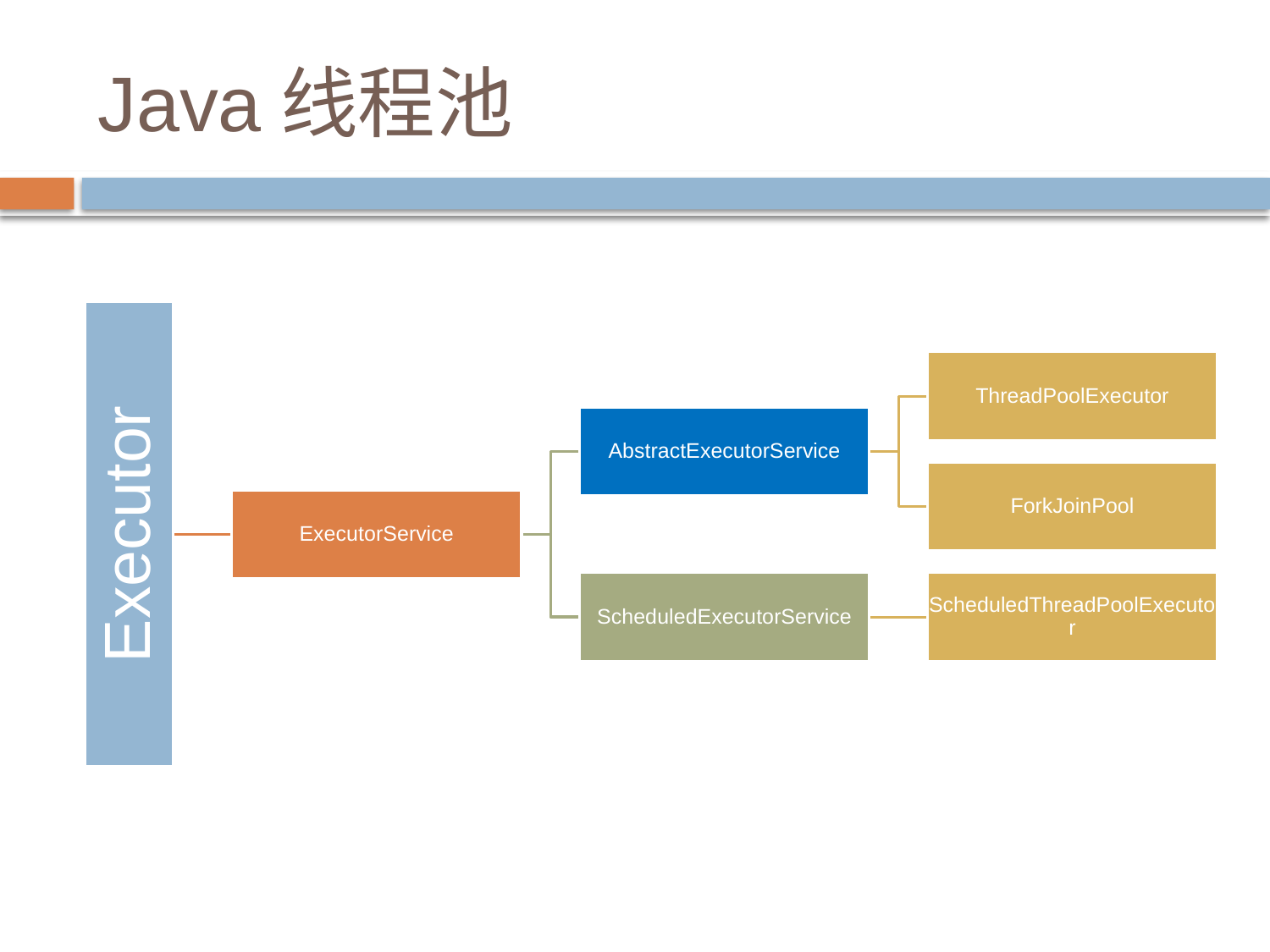

# Java线程池

Executor
ExecutorService
AbstractExecutorService
ThreadPoolExecutor
ForkJoinPool
ScheduledExecutorService
ScheduledThreadPoolExecutor